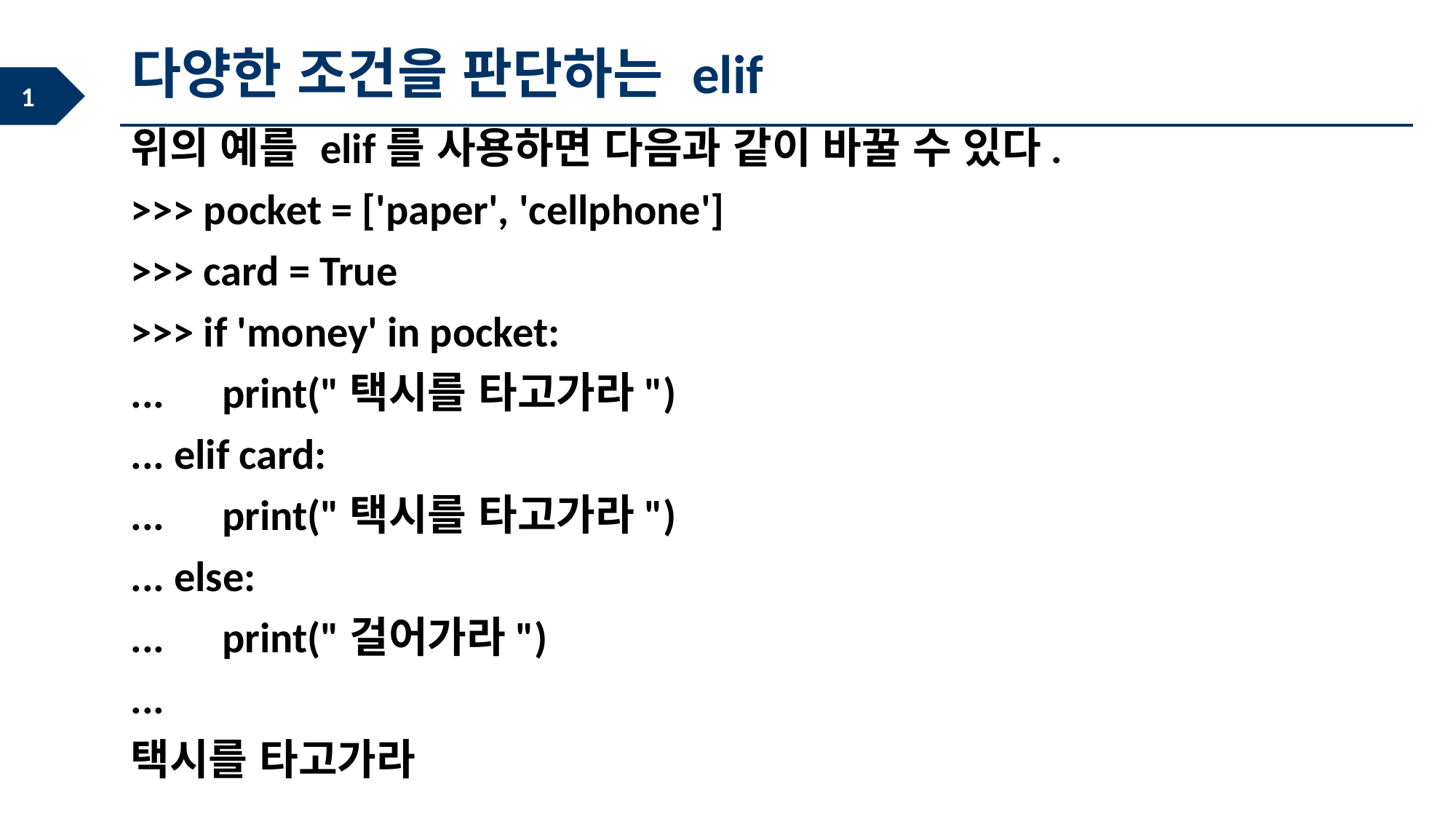

다양한 조건을 판단하는 elif
위의 예를 elif를 사용하면 다음과 같이 바꿀 수 있다.
>>> pocket = ['paper', 'cellphone']
>>> card = True
>>> if 'money' in pocket:
...      print("택시를 타고가라")
... elif card:
...      print("택시를 타고가라")
... else:
...      print("걸어가라")
...
택시를 타고가라